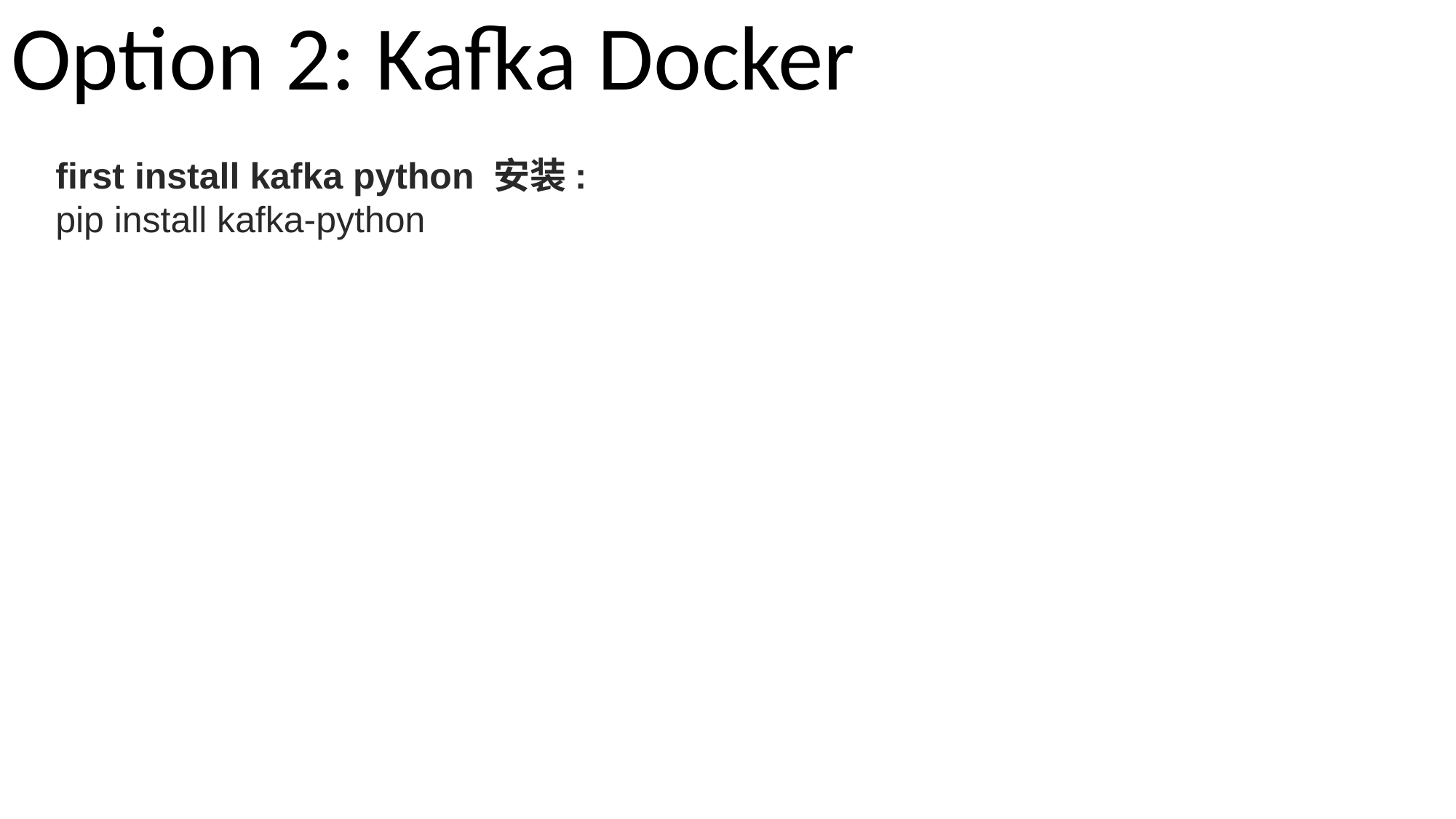

# Option 2: Kafka Docker
first install kafka python 安装:
pip install kafka-python